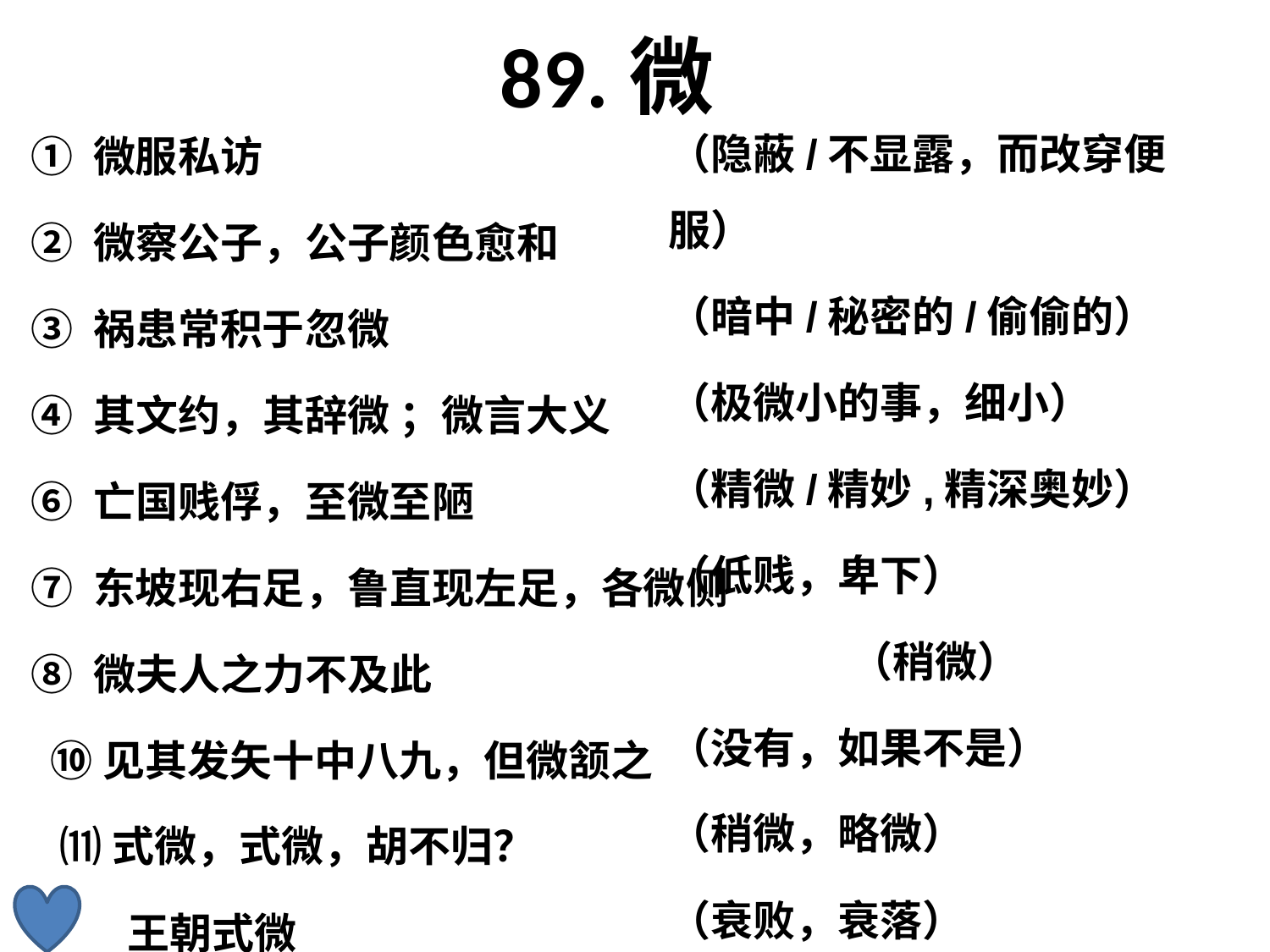

# 89.微
（隐蔽/不显露，而改穿便服）
（暗中/秘密的/偷偷的）
（极微小的事，细小）
（精微/精妙,精深奥妙）
（低贱，卑下）
                  （稍微）
（没有，如果不是）
（稍微，略微）
（衰败，衰落）
① 微服私访
② 微察公子，公子颜色愈和
③ 祸患常积于忽微
④ 其文约，其辞微 ；微言大义
⑥ 亡国贱俘，至微至陋
⑦ 东坡现右足，鲁直现左足，各微侧
⑧ 微夫人之力不及此
  ⑩见其发矢十中八九，但微颔之
   ⑾式微，式微，胡不归？
         王朝式微